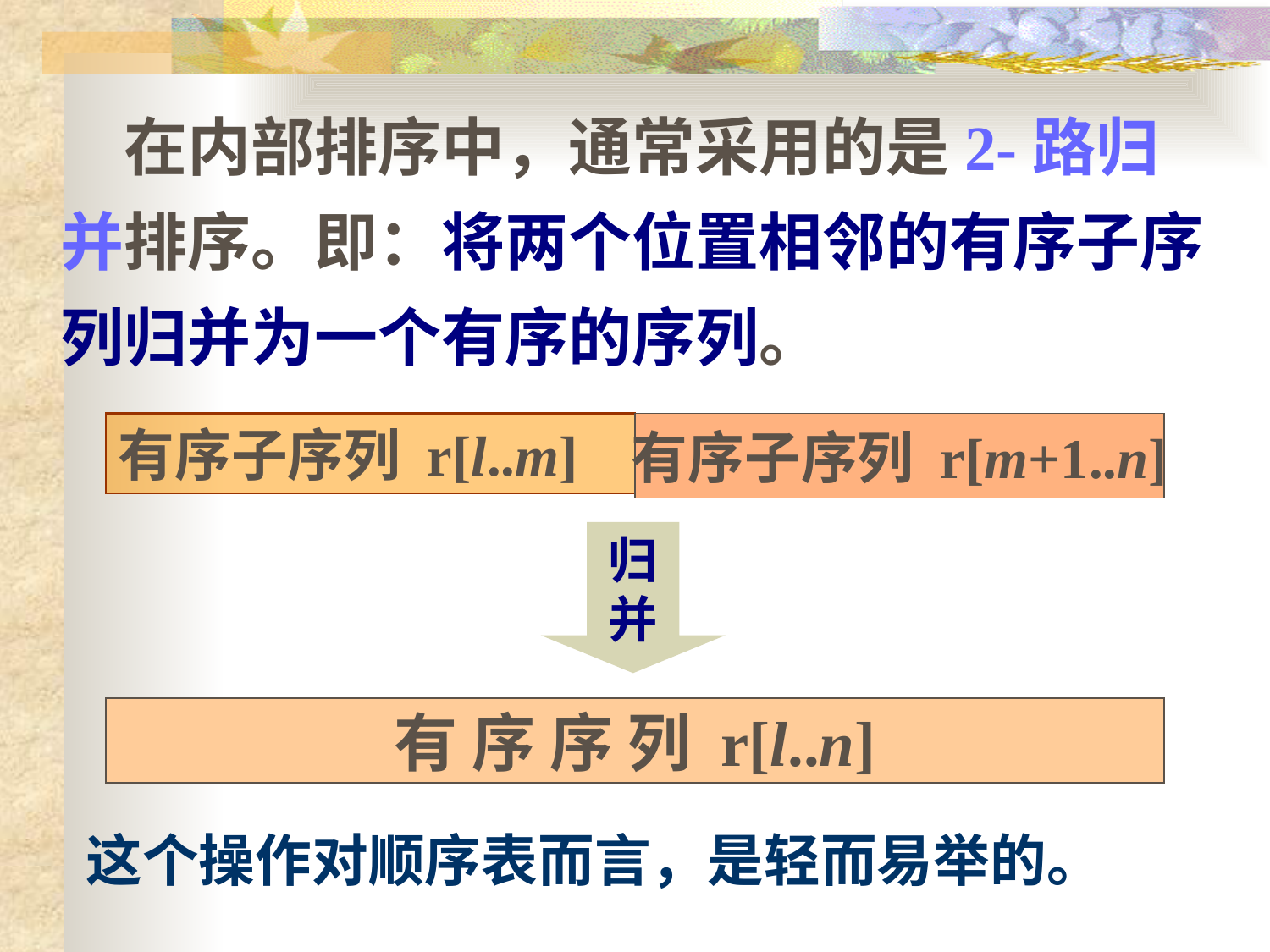

在内部排序中，通常采用的是2-路归并排序。即：将两个位置相邻的有序子序列归并为一个有序的序列。
有序子序列 r[l..m]
有序子序列 r[m+1..n]
归
并
有 序 序 列 r[l..n]
这个操作对顺序表而言，是轻而易举的。